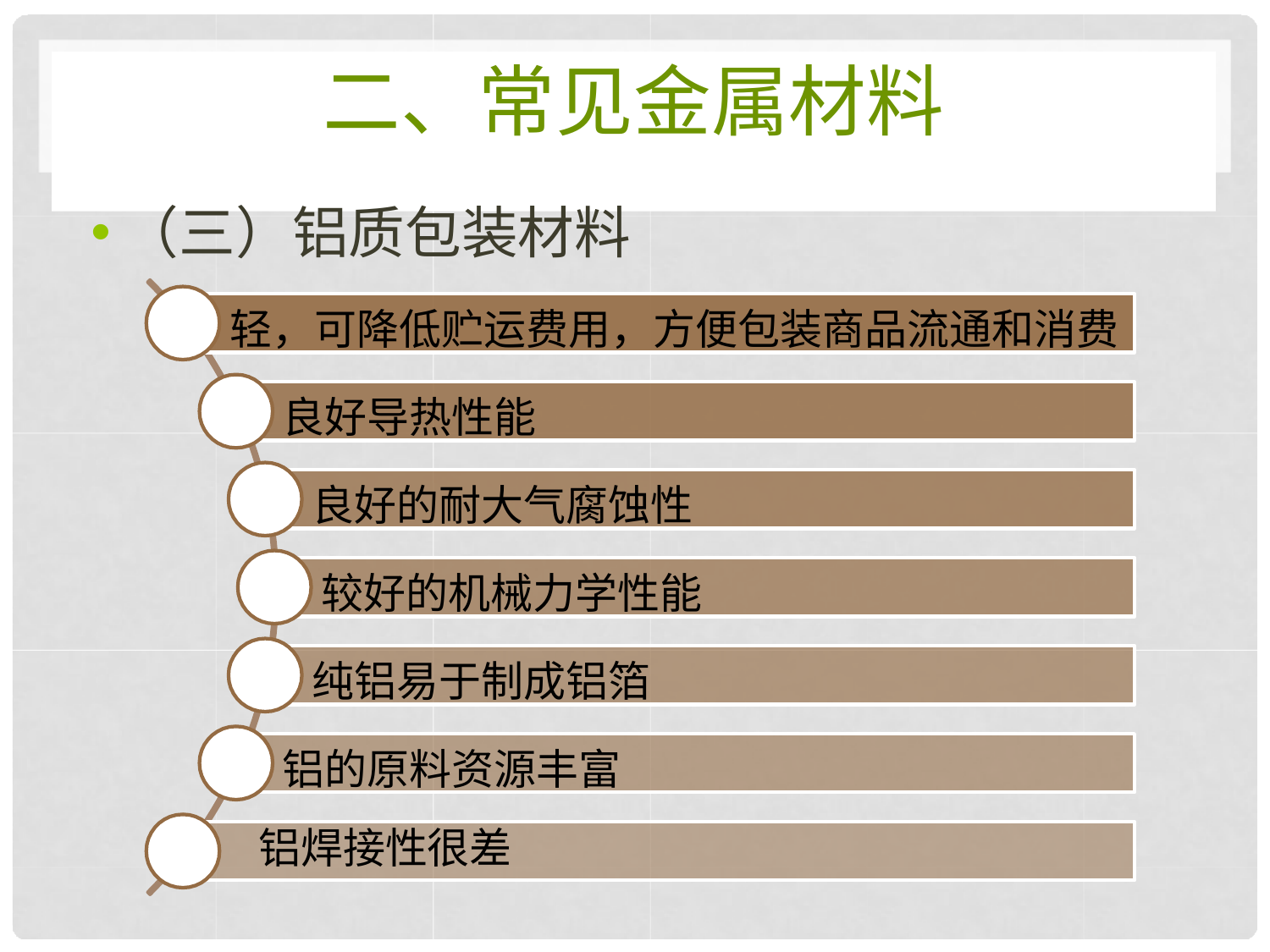

# 二、常见金属材料
（三）铝质包装材料
轻，可降低贮运费用，方便包装商品流通和消费 良好导热性能
良好的耐大气腐蚀性 较好的机械力学性能
纯铝易于制成铝箔 铝的原料资源丰富
铝焊接性很差